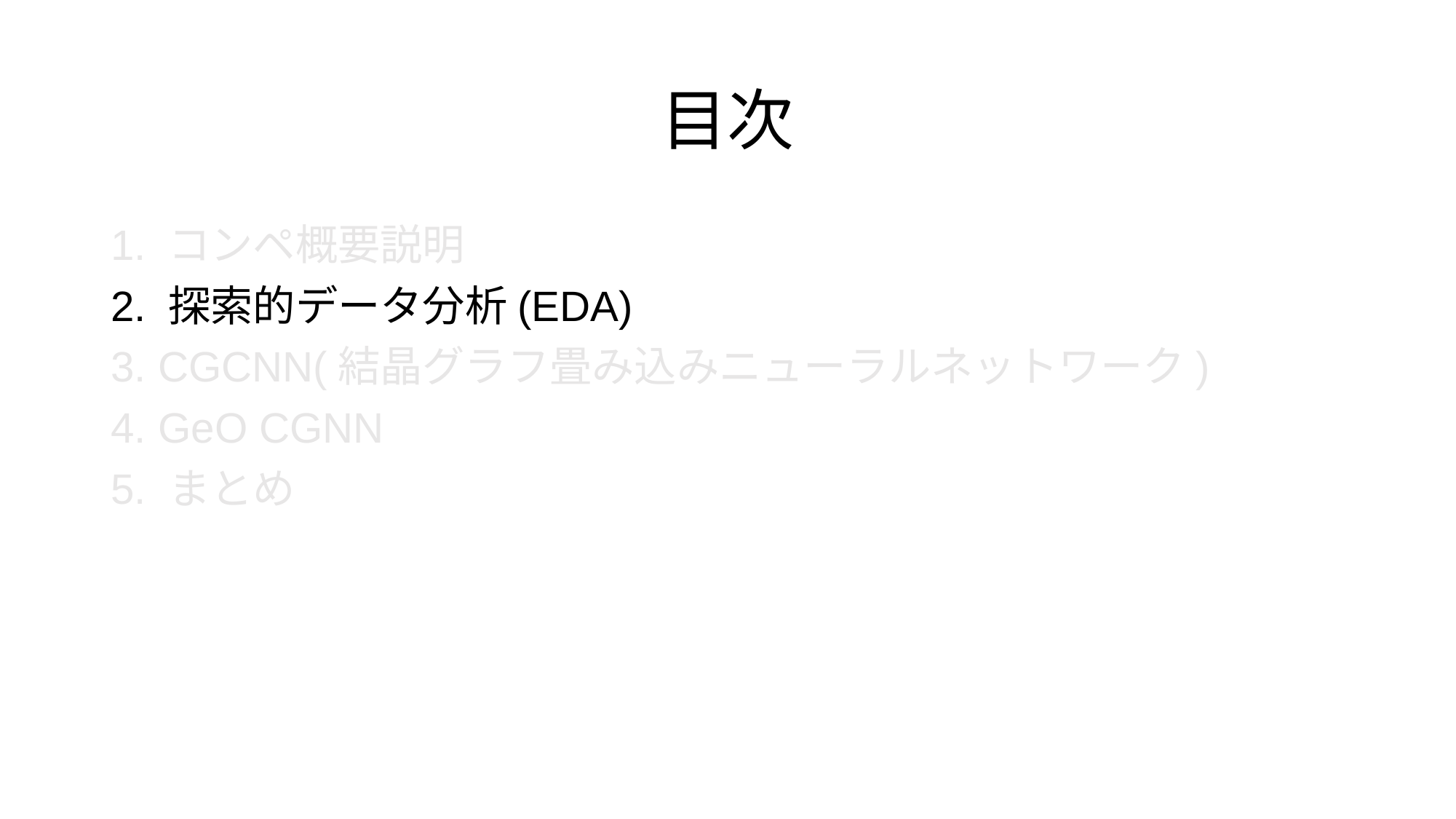

# 目次
1. コンペ概要説明
2. 探索的データ分析(EDA)
3. CGCNN(結晶グラフ畳み込みニューラルネットワーク)
4. GeO CGNN
5. まとめ